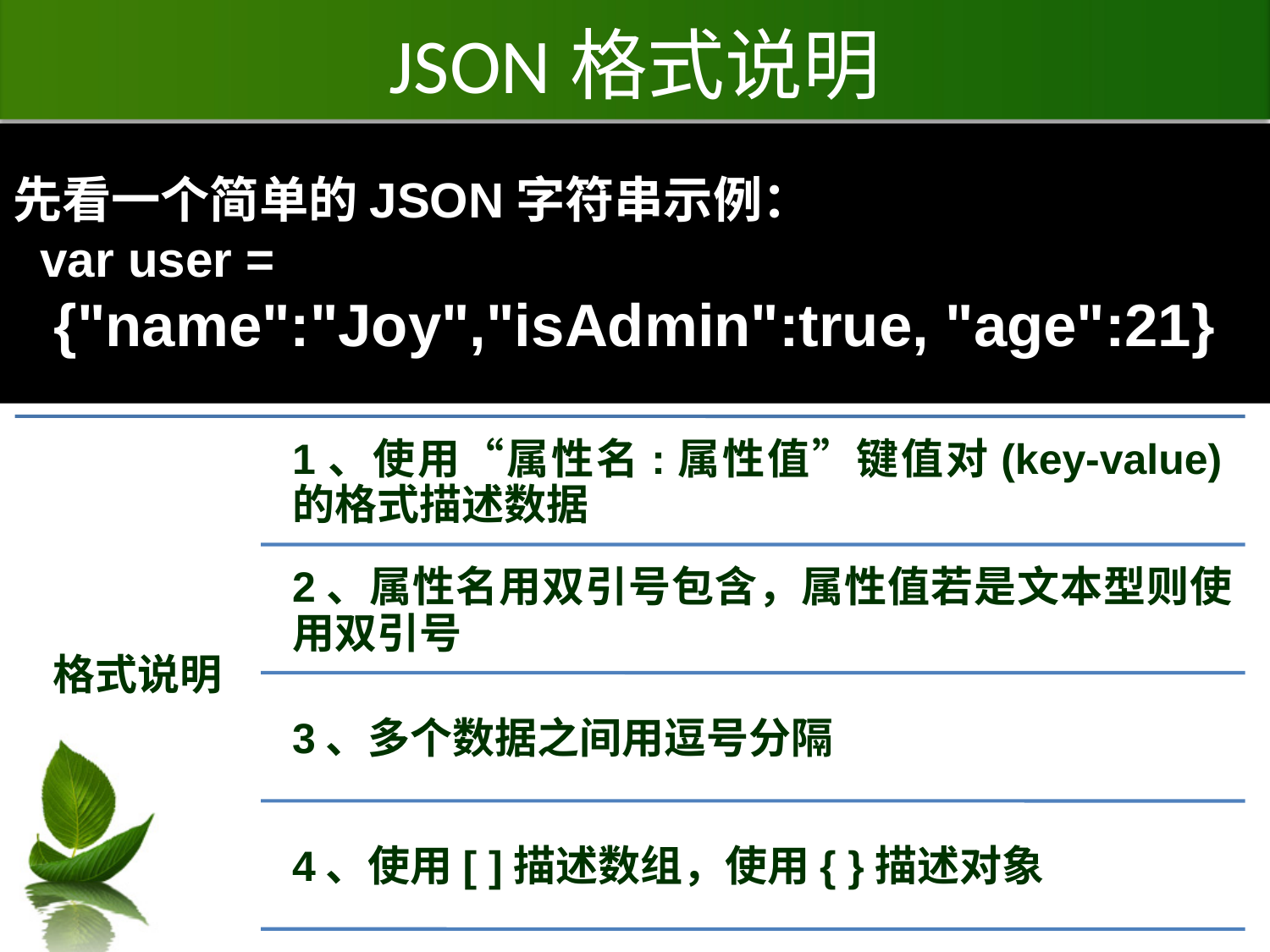

# JSON格式说明
先看一个简单的JSON字符串示例：
  var user =
{"name":"Joy","isAdmin":true, "age":21}
格式说明
1、使用“属性名:属性值”键值对(key-value)的格式描述数据
2、属性名用双引号包含，属性值若是文本型则使用双引号
3、多个数据之间用逗号分隔
4、使用[ ]描述数组，使用{ }描述对象